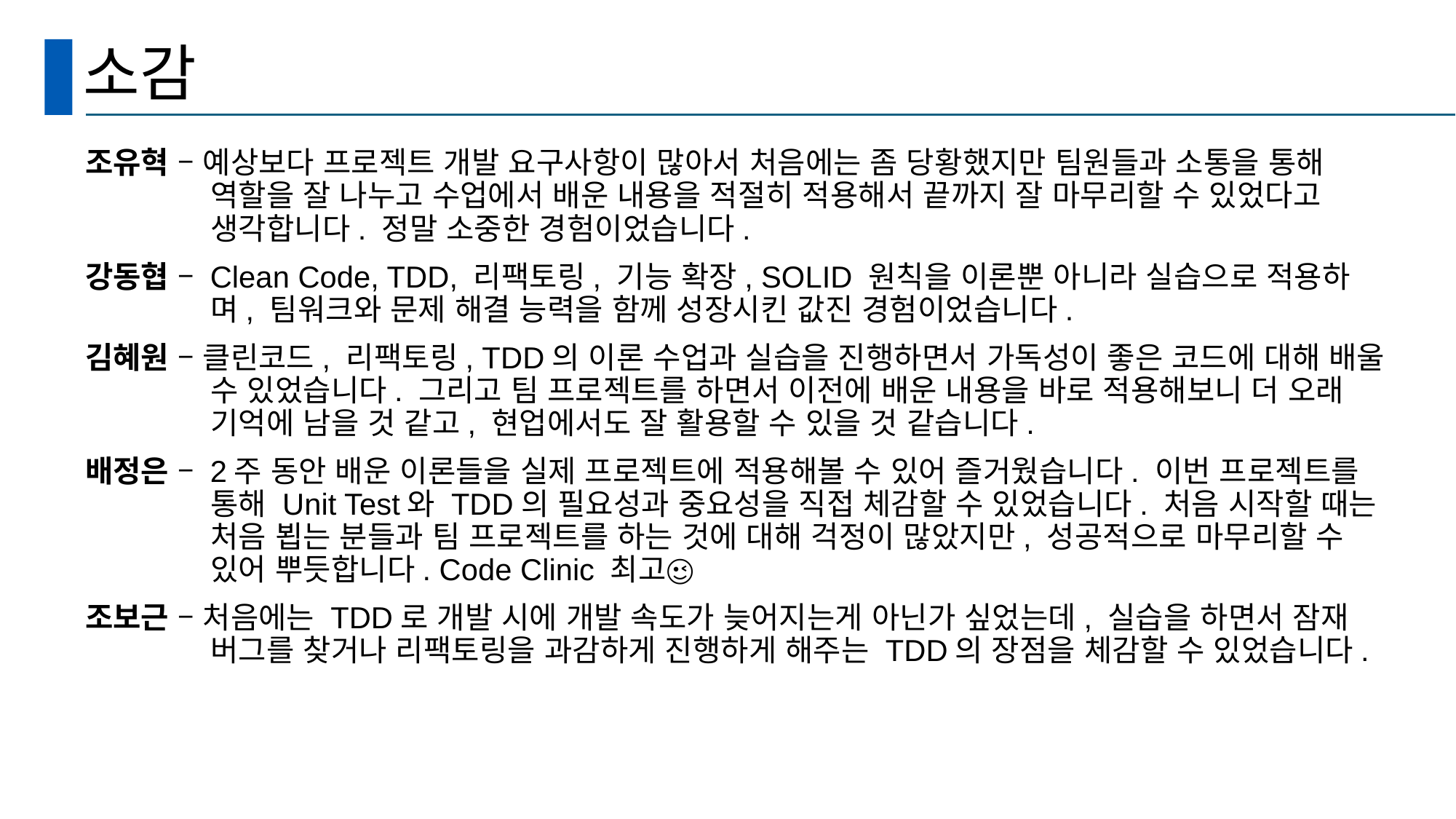

# 소감
조유혁 – 예상보다 프로젝트 개발 요구사항이 많아서 처음에는 좀 당황했지만 팀원들과 소통을 통해 역할을 잘 나누고 수업에서 배운 내용을 적절히 적용해서 끝까지 잘 마무리할 수 있었다고 생각합니다. 정말 소중한 경험이었습니다.
강동협 – Clean Code, TDD, 리팩토링, 기능 확장, SOLID 원칙을 이론뿐 아니라 실습으로 적용하며, 팀워크와 문제 해결 능력을 함께 성장시킨 값진 경험이었습니다.
김혜원 – 클린코드, 리팩토링, TDD의 이론 수업과 실습을 진행하면서 가독성이 좋은 코드에 대해 배울 수 있었습니다. 그리고 팀 프로젝트를 하면서 이전에 배운 내용을 바로 적용해보니 더 오래 기억에 남을 것 같고, 현업에서도 잘 활용할 수 있을 것 같습니다.
배정은 – 2주 동안 배운 이론들을 실제 프로젝트에 적용해볼 수 있어 즐거웠습니다. 이번 프로젝트를 통해 Unit Test와 TDD의 필요성과 중요성을 직접 체감할 수 있었습니다. 처음 시작할 때는 처음 뵙는 분들과 팀 프로젝트를 하는 것에 대해 걱정이 많았지만, 성공적으로 마무리할 수 있어 뿌듯합니다. Code Clinic 최고😉
조보근 – 처음에는 TDD로 개발 시에 개발 속도가 늦어지는게 아닌가 싶었는데, 실습을 하면서 잠재 버그를 찾거나 리팩토링을 과감하게 진행하게 해주는 TDD의 장점을 체감할 수 있었습니다.